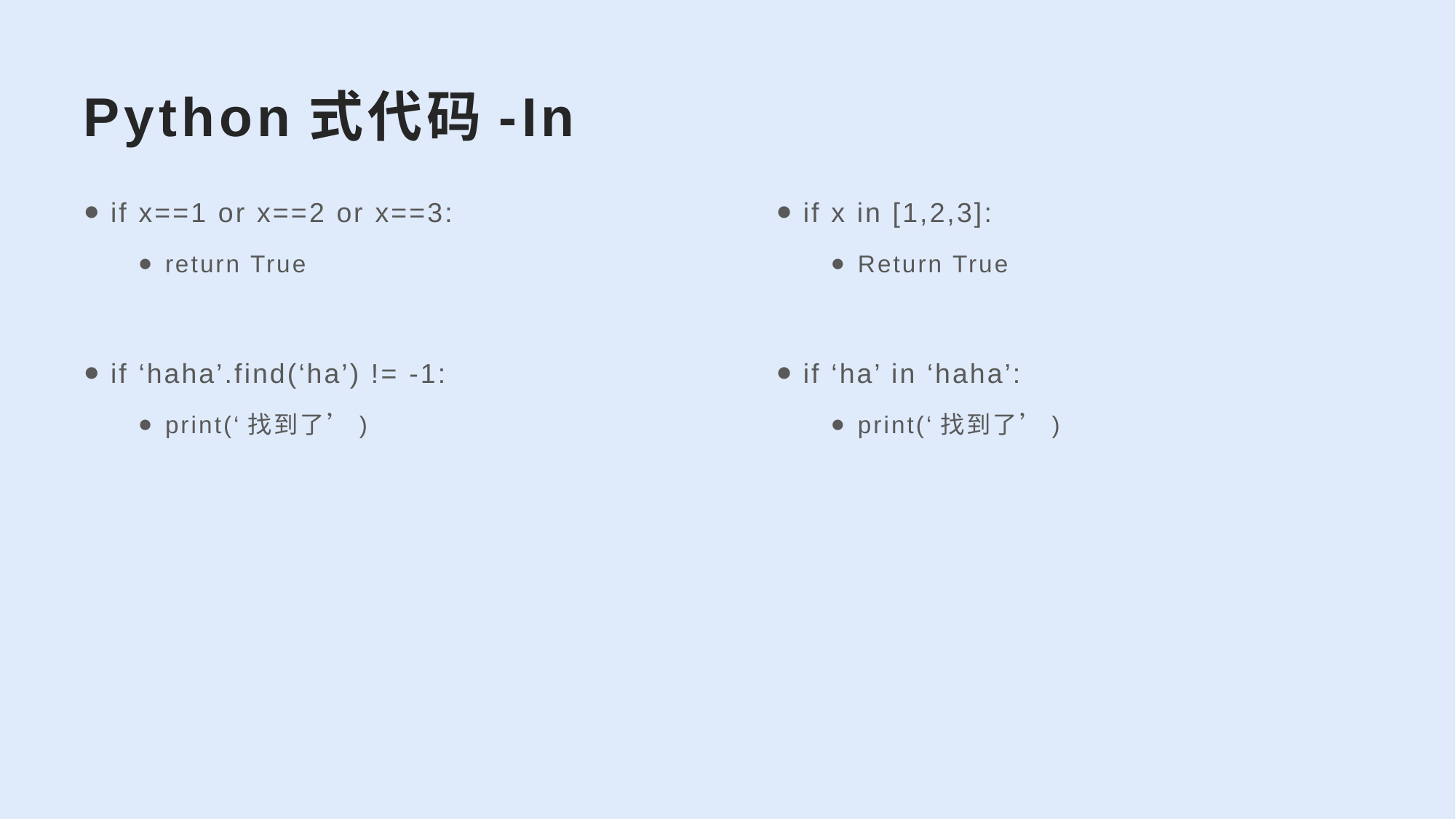

# Python式代码-In
if x==1 or x==2 or x==3:
return True

if ‘haha’.find(‘ha’) != -1:
print(‘找到了’)
if x in [1,2,3]:
Return True

if ‘ha’ in ‘haha’:
print(‘找到了’)